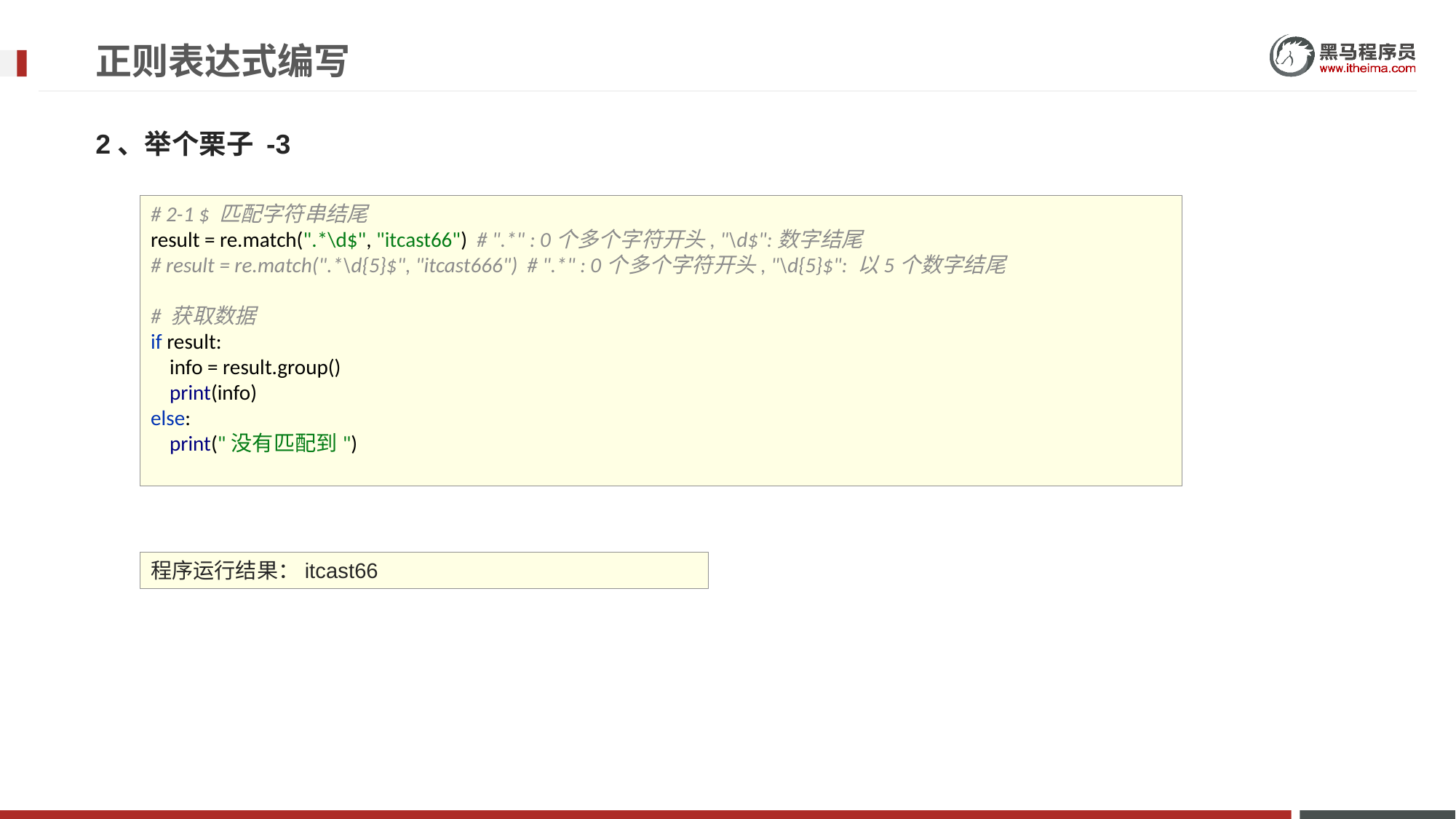

# 正则表达式编写
2、举个栗子 -3
# 2-1 $ 匹配字符串结尾 result = re.match(".*\d$", "itcast66")  # ".*" : 0个多个字符开头, "\d$":数字结尾 # result = re.match(".*\d{5}$", "itcast666")  # ".*" : 0个多个字符开头, "\d{5}$": 以5个数字结尾 # 获取数据 if result: info = result.group() print(info) else: print("没有匹配到")
程序运行结果：itcast66